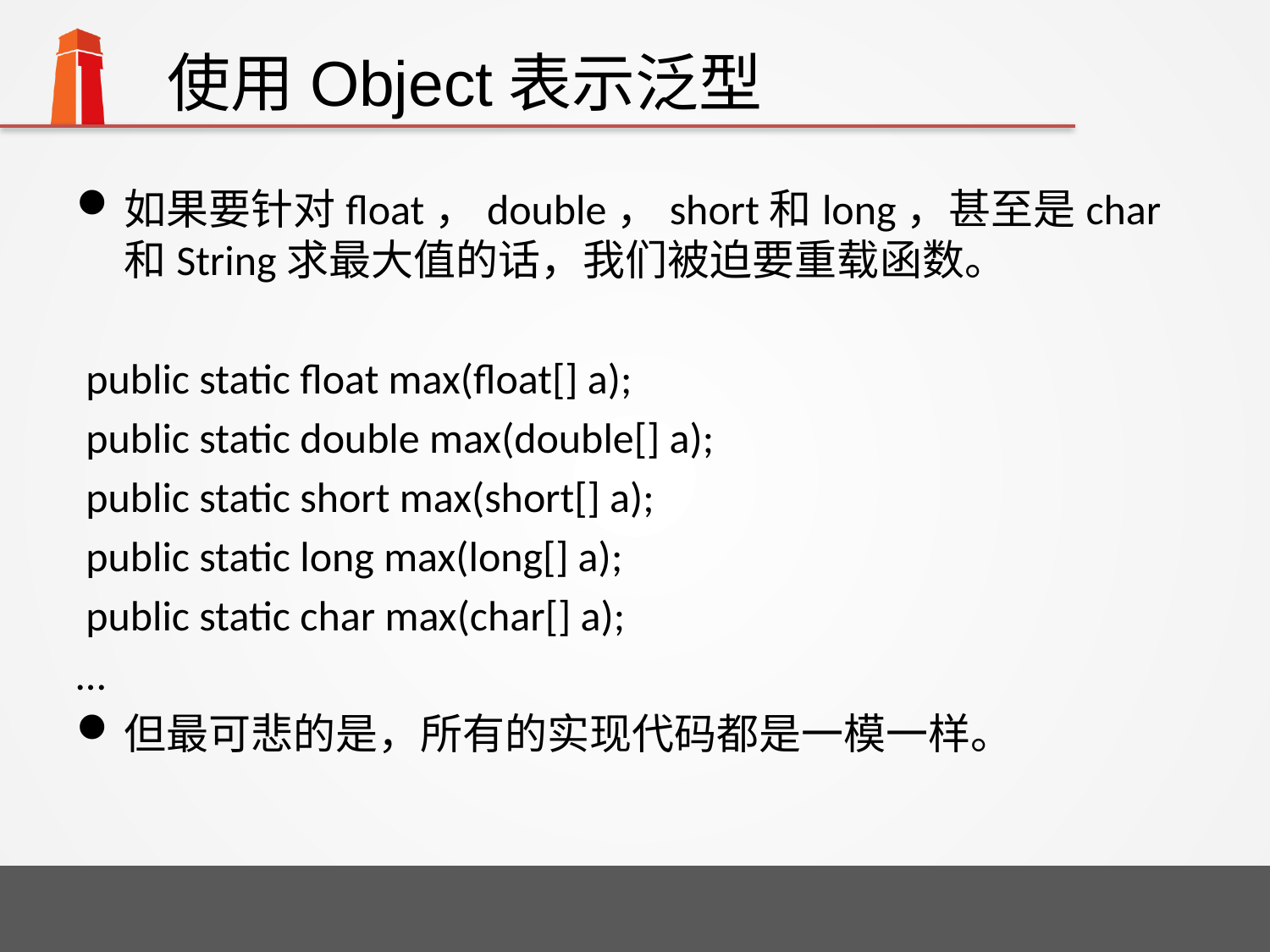

# 使用Object表示泛型
如果要针对float，double，short和long，甚至是char和String求最大值的话，我们被迫要重载函数。

 public static float max(float[] a);
 public static double max(double[] a);
 public static short max(short[] a);
 public static long max(long[] a);
 public static char max(char[] a);
…
但最可悲的是，所有的实现代码都是一模一样。